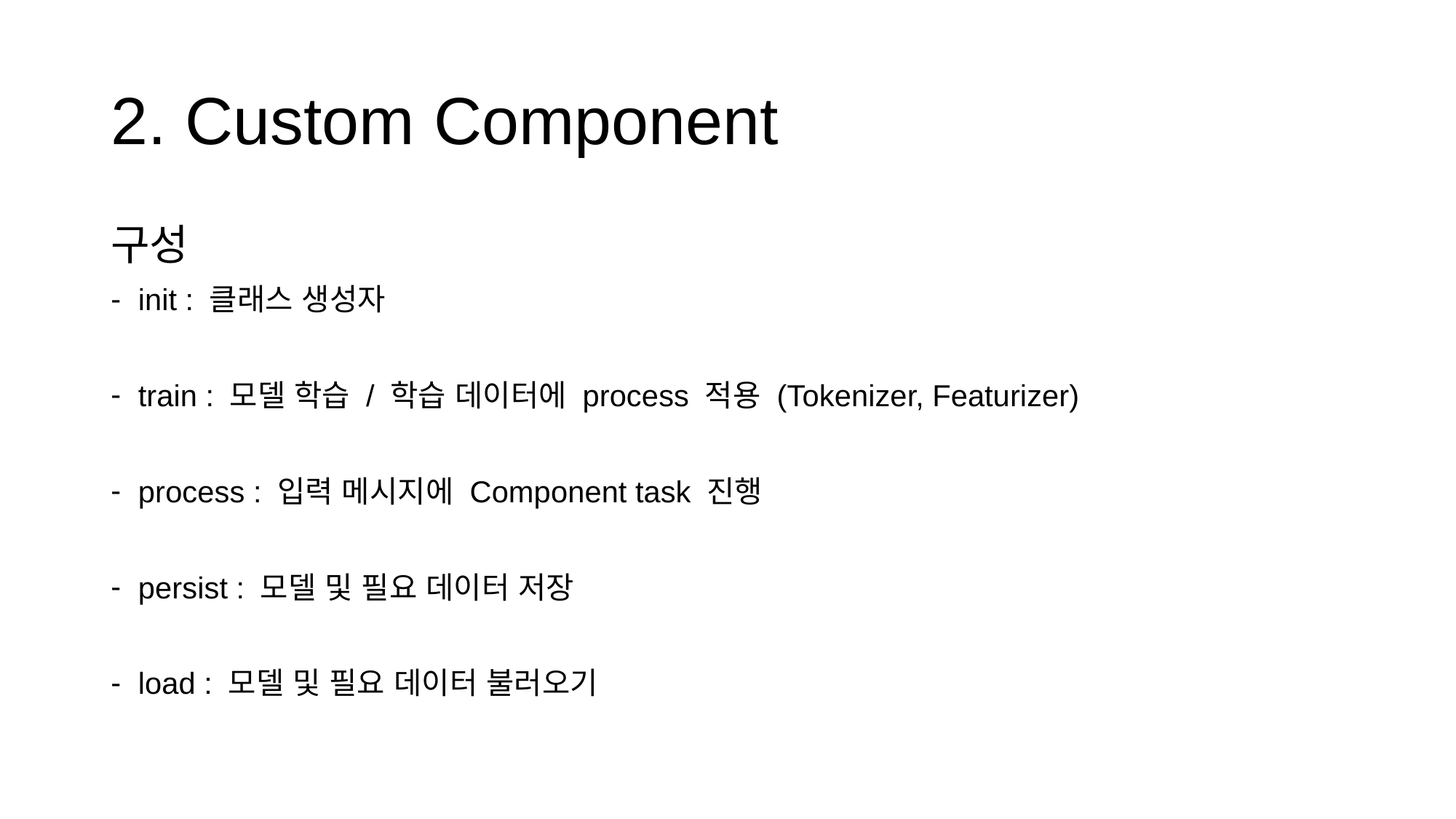

# 2. Custom Component
구성
init : 클래스 생성자

train : 모델 학습 / 학습 데이터에 process 적용 (Tokenizer, Featurizer)

process : 입력 메시지에 Component task 진행

persist : 모델 및 필요 데이터 저장

load : 모델 및 필요 데이터 불러오기